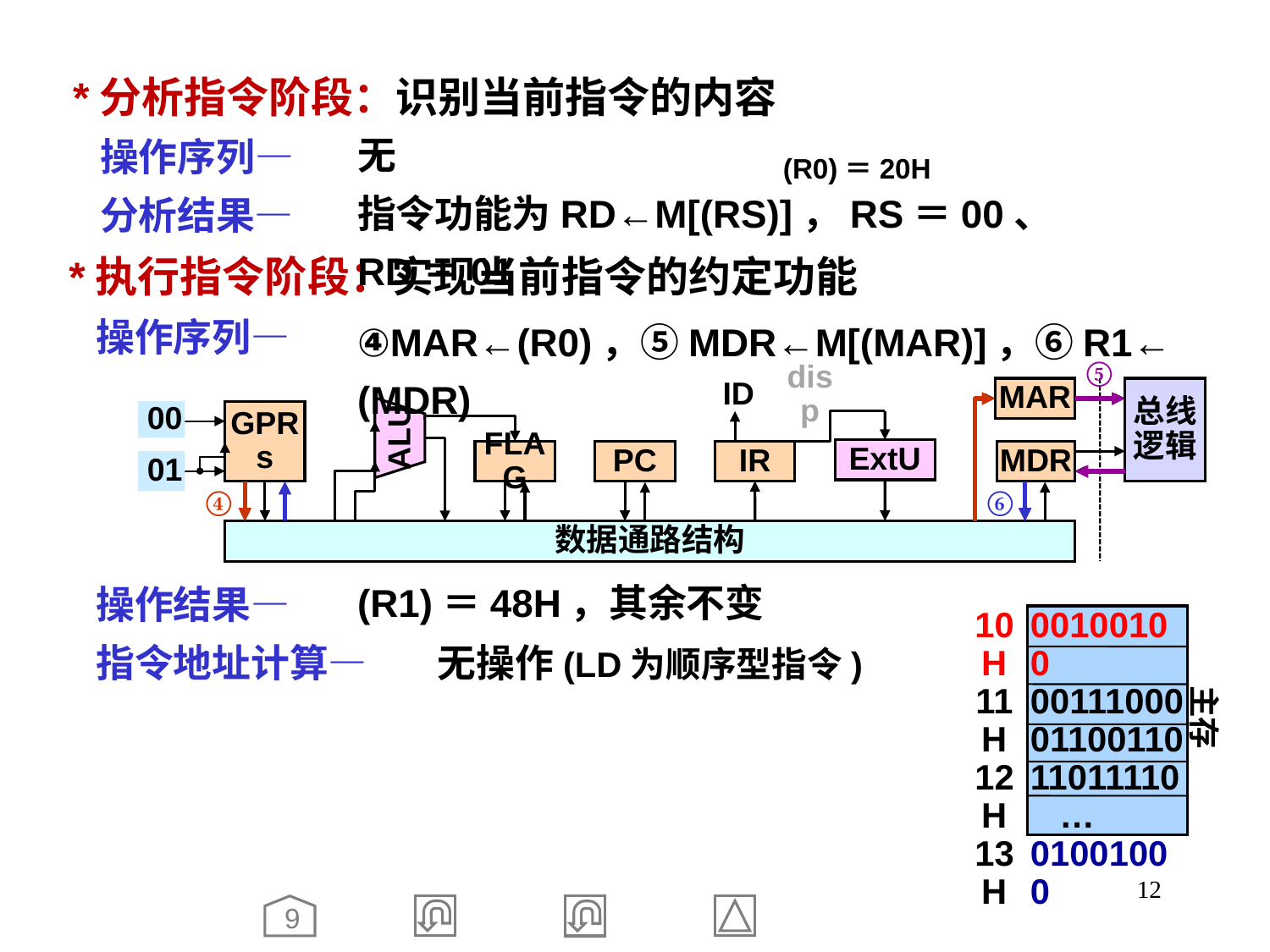

*分析指令阶段：识别当前指令的内容
      操作序列—
      分析结果—
无
指令功能为RD←M[(RS)]，RS＝00、RD＝01
(R0)＝20H
   *执行指令阶段：实现当前指令的约定功能
      操作序列—

      操作结果—
      指令地址计算—
④MAR←(R0)，⑤MDR←M[(MAR)]，⑥R1←(MDR)
⑤
00
01
④
⑥
MAR
总线逻辑
ID
disp
GPRs
ALU
ExtU
PC
IR
MDR
FLAG
数据通路结构
(R1)＝48H，其余不变
10H
11H
12H
13H

20H
00100100
00111000 01100110
11011110
   …
01001000

主存

无操作(LD为顺序型指令)
12

9